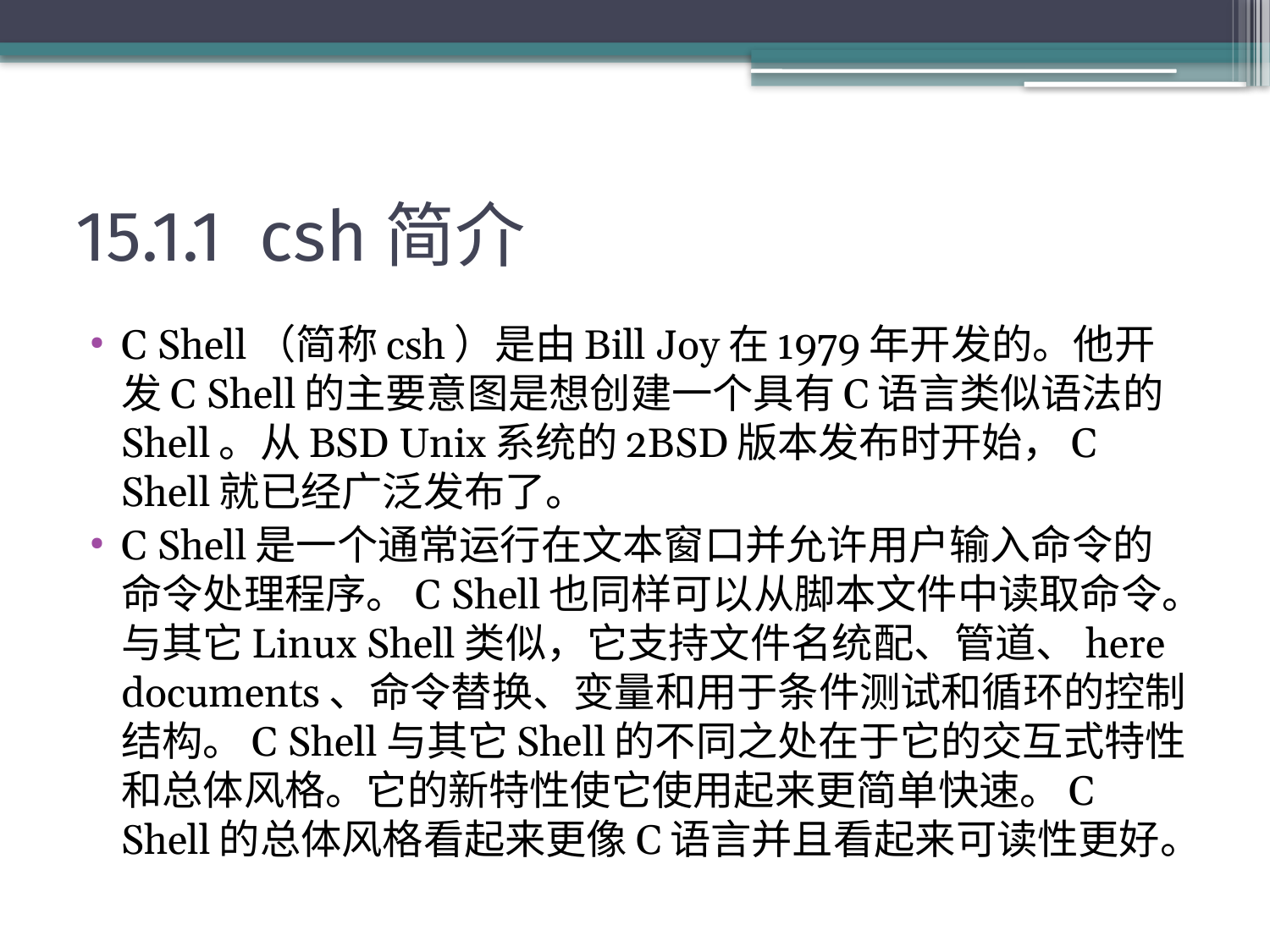

# 15.1.1  csh简介
C Shell（简称csh）是由Bill Joy在1979年开发的。他开发C Shell的主要意图是想创建一个具有C语言类似语法的Shell。从BSD Unix系统的2BSD版本发布时开始，C Shell就已经广泛发布了。
C Shell是一个通常运行在文本窗口并允许用户输入命令的命令处理程序。C Shell也同样可以从脚本文件中读取命令。与其它Linux Shell类似，它支持文件名统配、管道、here documents、命令替换、变量和用于条件测试和循环的控制结构。C Shell与其它Shell的不同之处在于它的交互式特性和总体风格。它的新特性使它使用起来更简单快速。C Shell的总体风格看起来更像C语言并且看起来可读性更好。